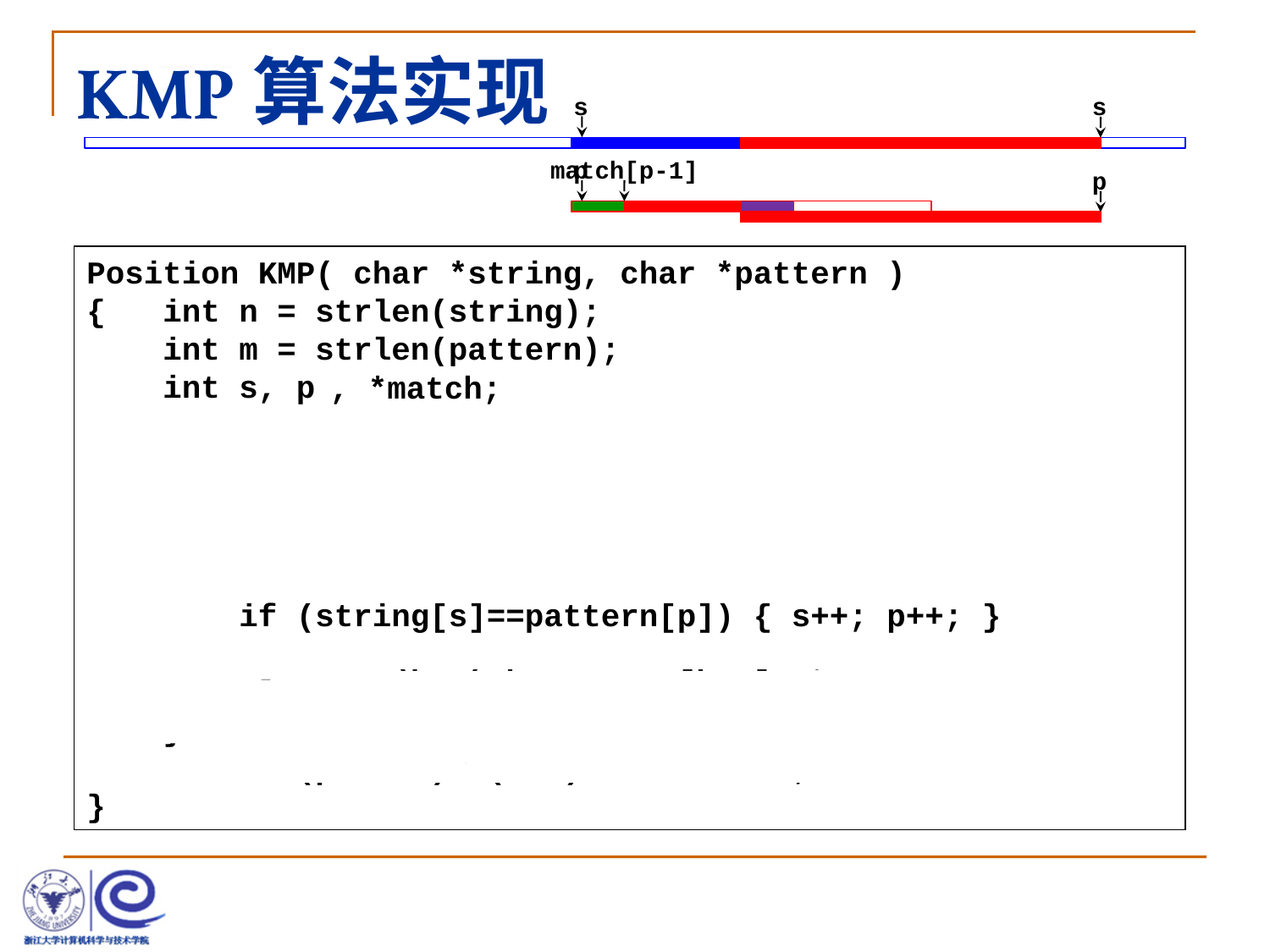

# KMP算法实现
s
p
s

p

match[p-1]

Position KMP( char *string, char *pattern )
{   int n = strlen(string);
    int m = strlen(pattern);
    int s, p;

    match = (int *)malloc(sizeof(int) * m);
    BuildMatch(pattern, match);
    s = p = 0;
    while (s<n && p<m) {
        if (string[s]==pattern[p]) { s++; p++; }
        else if (p>0) p = match[p-1]+1;
        else s++;
    }
    return (p == m)? (s-m) : NotFound;
}
, *match;